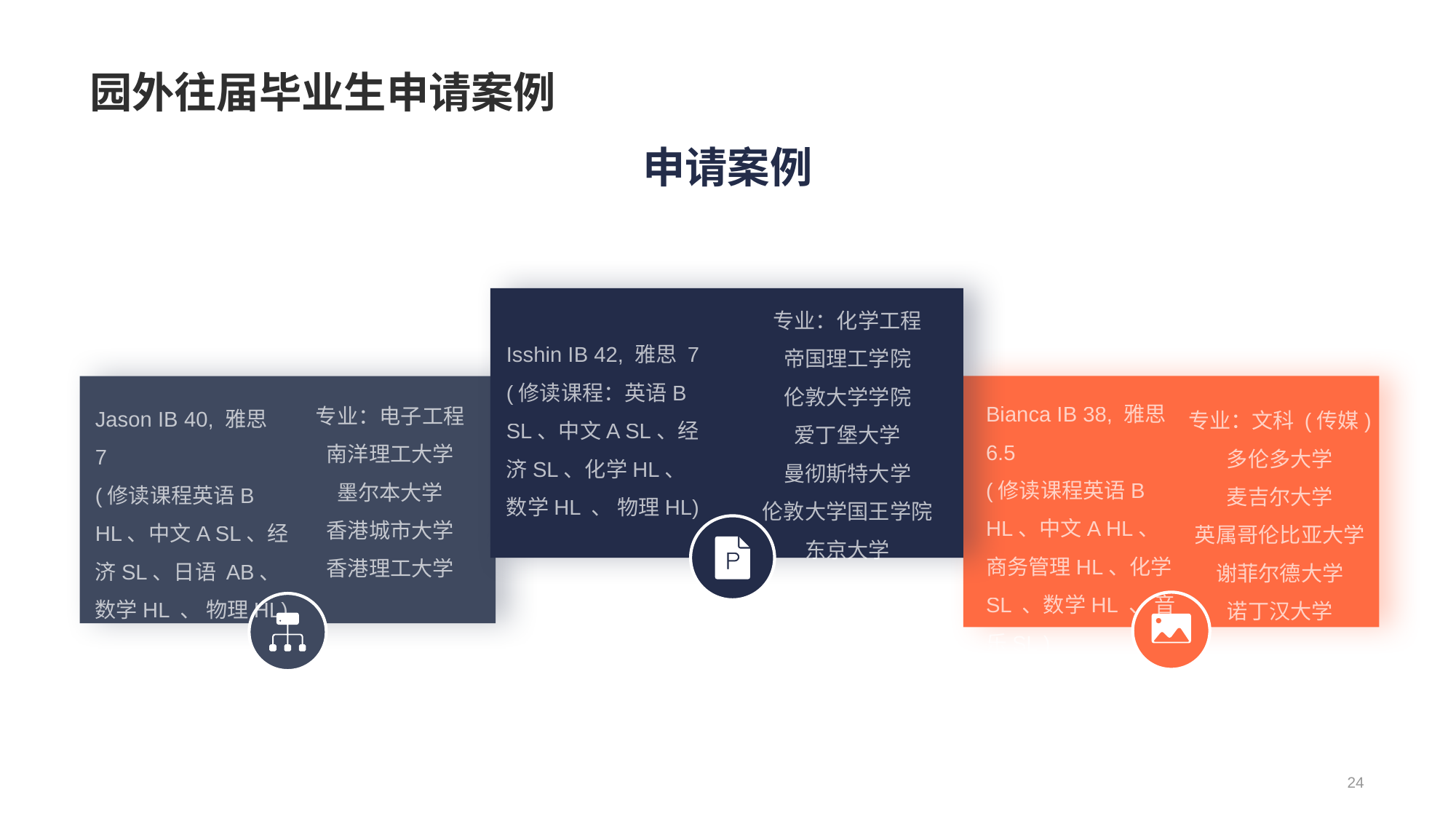

# 园外往届毕业生申请案例
申请案例

Isshin IB 42, 雅思 7
(修读课程：英语B SL、中文A SL、经济SL、化学HL、数学HL 、 物理HL)

专业：化学工程
帝国理工学院
伦敦大学学院
爱丁堡大学
曼彻斯特大学
伦敦大学国王学院
东京大学
Bianca IB 38, 雅思6.5
(修读课程英语B HL、中文A HL、商务管理HL、化学SL 、数学HL 、 音乐SL )
专业：电子工程
南洋理工大学
墨尔本大学
香港城市大学
香港理工大学
Jason IB 40, 雅思 7
(修读课程英语B HL、中文A SL、经济SL、日语 AB、数学HL 、 物理HL)
专业：文科 (传媒)
多伦多大学
麦吉尔大学
英属哥伦比亚大学
谢菲尔德大学
诺丁汉大学
24